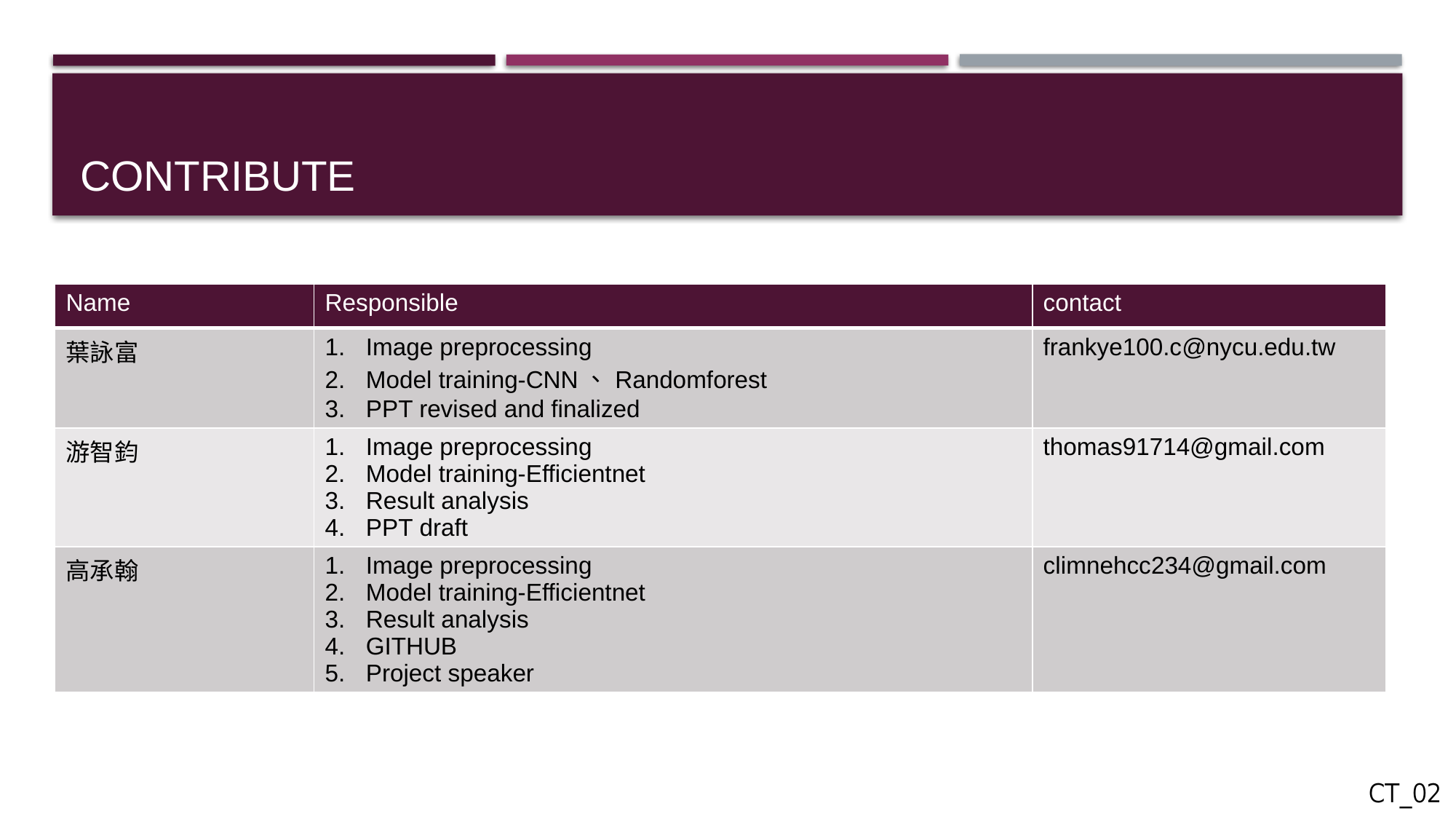

# contribute

| Name | Responsible | contact |
| --- | --- | --- |
| 葉詠富 | Image preprocessing Model training-CNN、Randomforest PPT revised and finalized | frankye100.c@nycu.edu.tw |
| 游智鈞 | Image preprocessing Model training-Efficientnet Result analysis PPT draft | thomas91714@gmail.com |
| 高承翰 | Image preprocessing Model training-Efficientnet Result analysis GITHUB Project speaker | climnehcc234@gmail.com |
CT_02